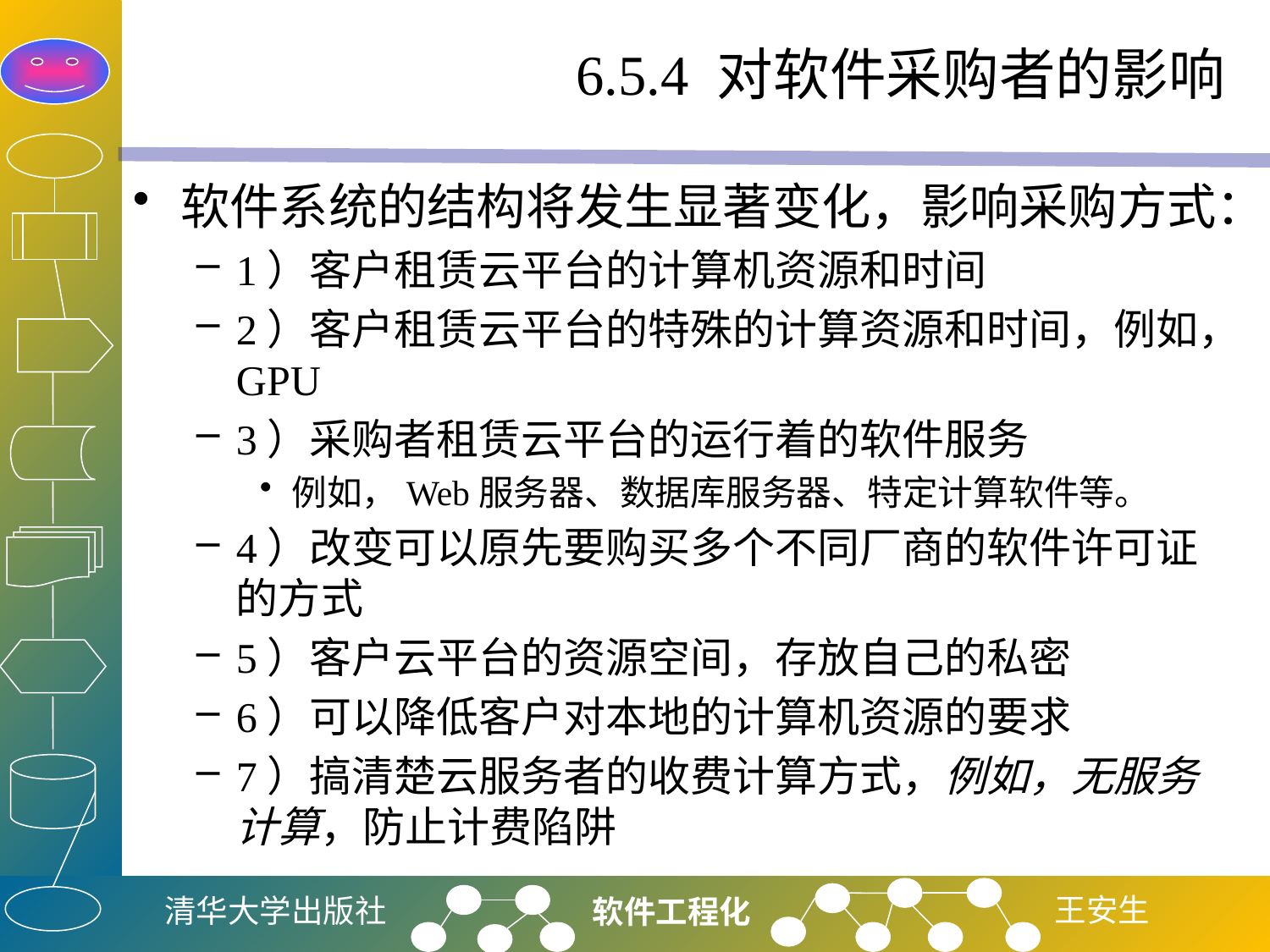

# 6.5.4 对软件采购者的影响
软件系统的结构将发生显著变化，影响采购方式：
1）客户租赁云平台的计算机资源和时间
2）客户租赁云平台的特殊的计算资源和时间，例如，GPU
3）采购者租赁云平台的运行着的软件服务
例如，Web服务器、数据库服务器、特定计算软件等。
4）改变可以原先要购买多个不同厂商的软件许可证的方式
5）客户云平台的资源空间，存放自己的私密
6）可以降低客户对本地的计算机资源的要求
7）搞清楚云服务者的收费计算方式，例如，无服务计算，防止计费陷阱